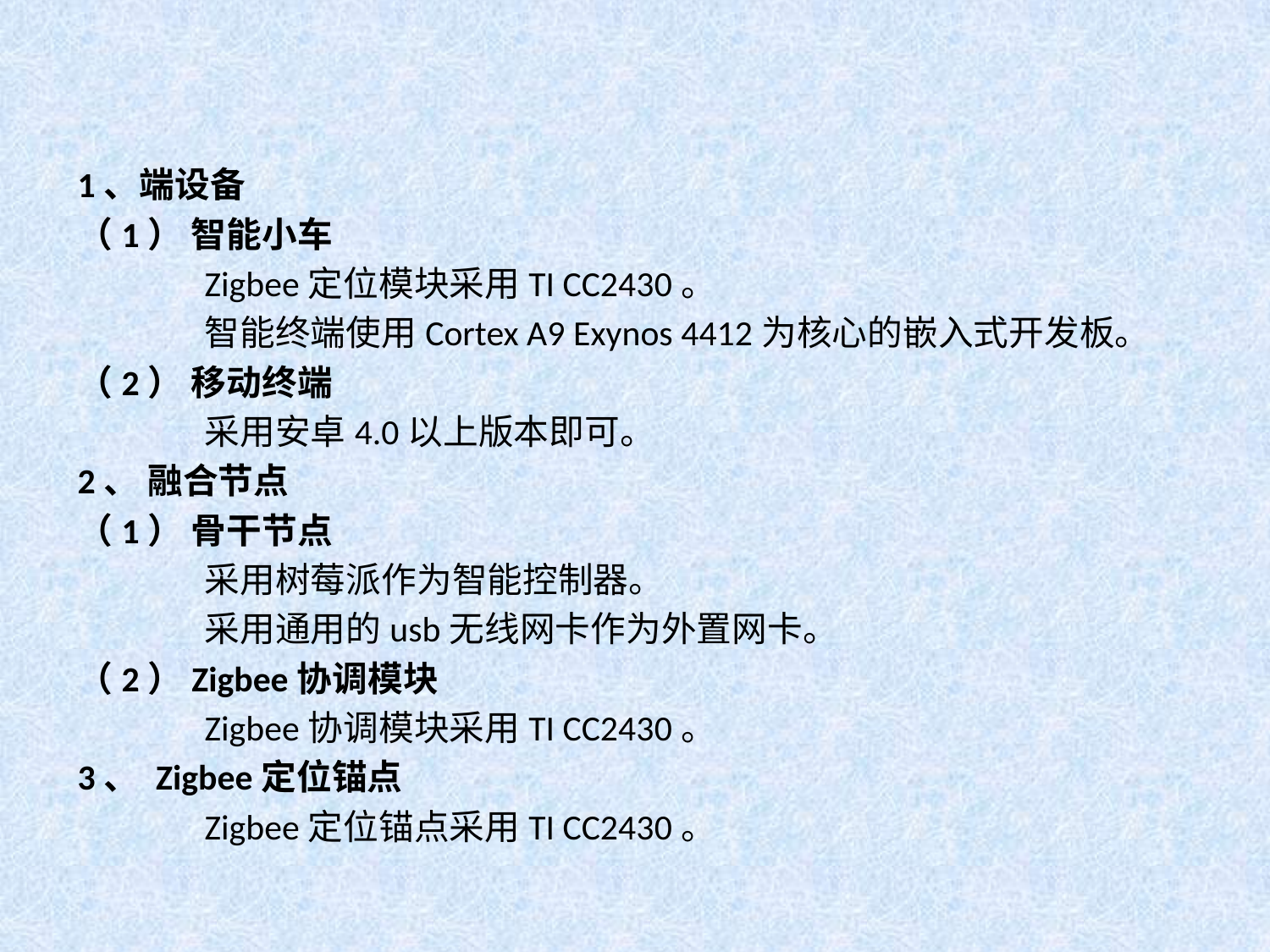

1、端设备
（1） 智能小车
   	Zigbee定位模块采用TI CC2430。
  	智能终端使用Cortex A9 Exynos 4412为核心的嵌入式开发板。
（2） 移动终端
   	采用安卓4.0以上版本即可。
2、 融合节点
（1） 骨干节点
   	采用树莓派作为智能控制器。
   	采用通用的usb无线网卡作为外置网卡。
（2）Zigbee协调模块
   	Zigbee协调模块采用TI CC2430。
3、 Zigbee定位锚点
   	Zigbee定位锚点采用TI CC2430。